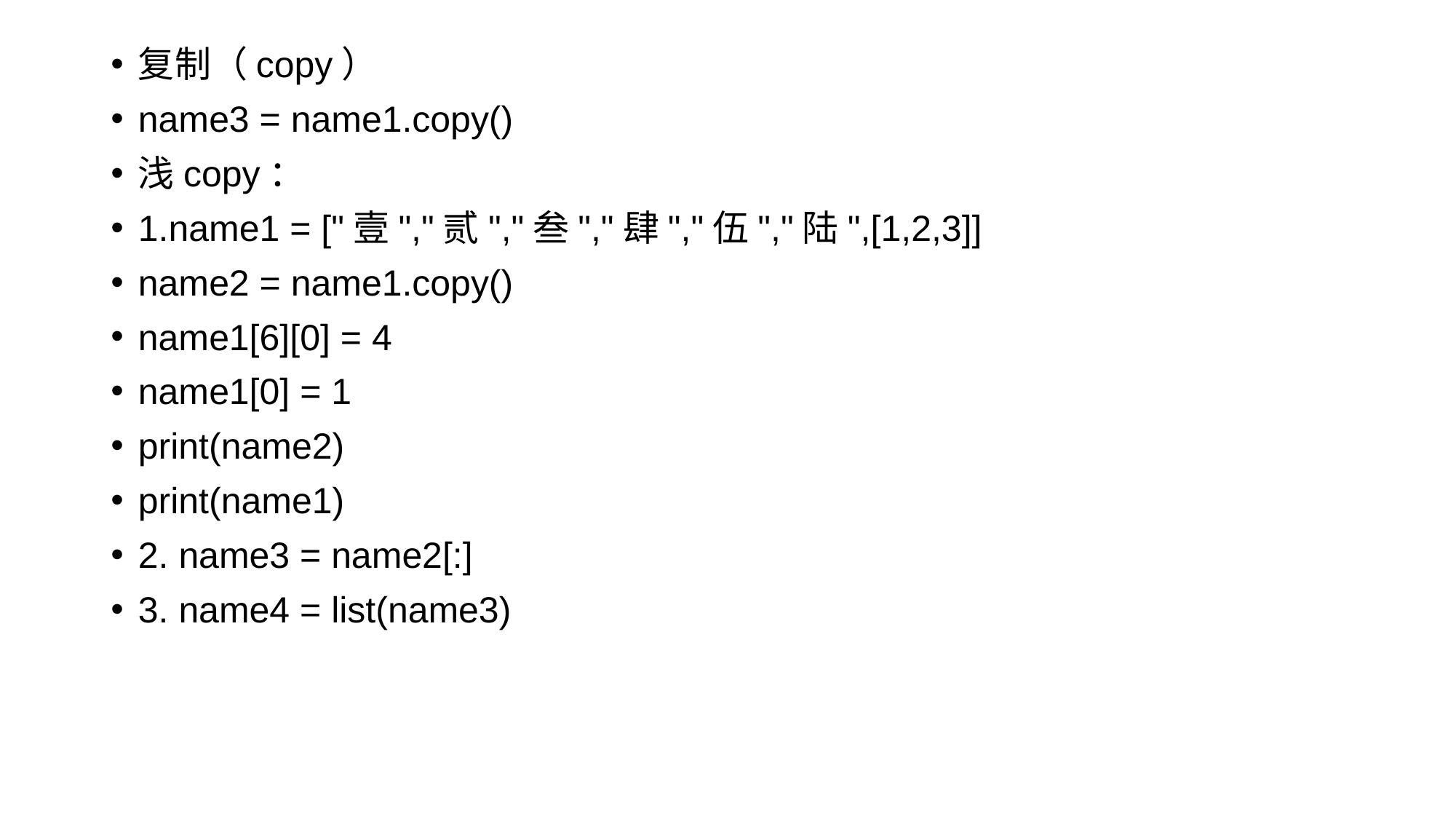

复制（copy）
name3 = name1.copy()
浅copy：
1.name1 = ["壹","贰","叁","肆","伍","陆",[1,2,3]]
name2 = name1.copy()
name1[6][0] = 4
name1[0] = 1
print(name2)
print(name1)
2. name3 = name2[:]
3. name4 = list(name3)